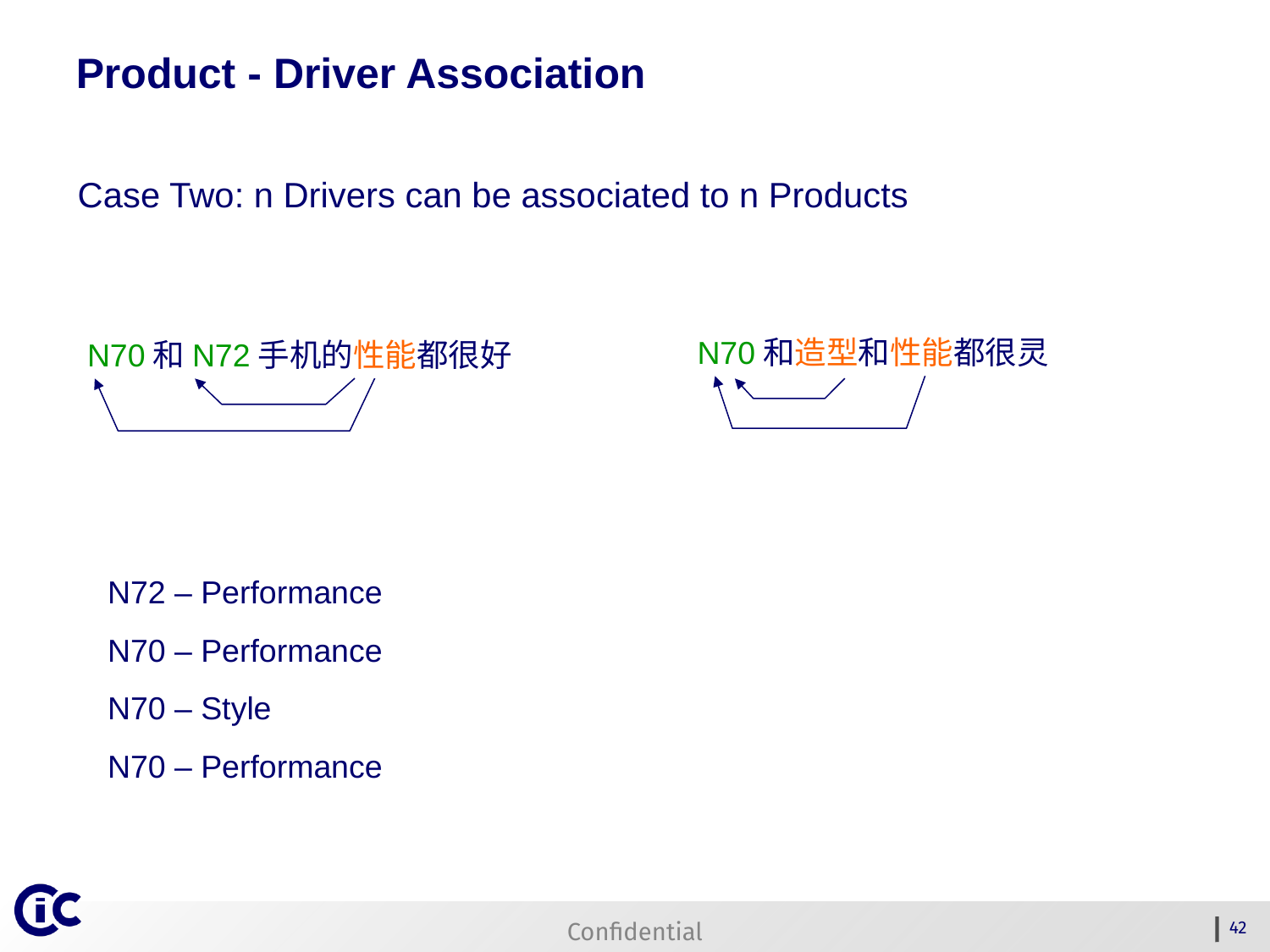

Product - Driver Association
Case Two: n Drivers can be associated to n Products
N70和造型和性能都很灵
N70和N72手机的性能都很好

N72 – Performance
N70 – Performance
N70 – Style
N70 – Performance